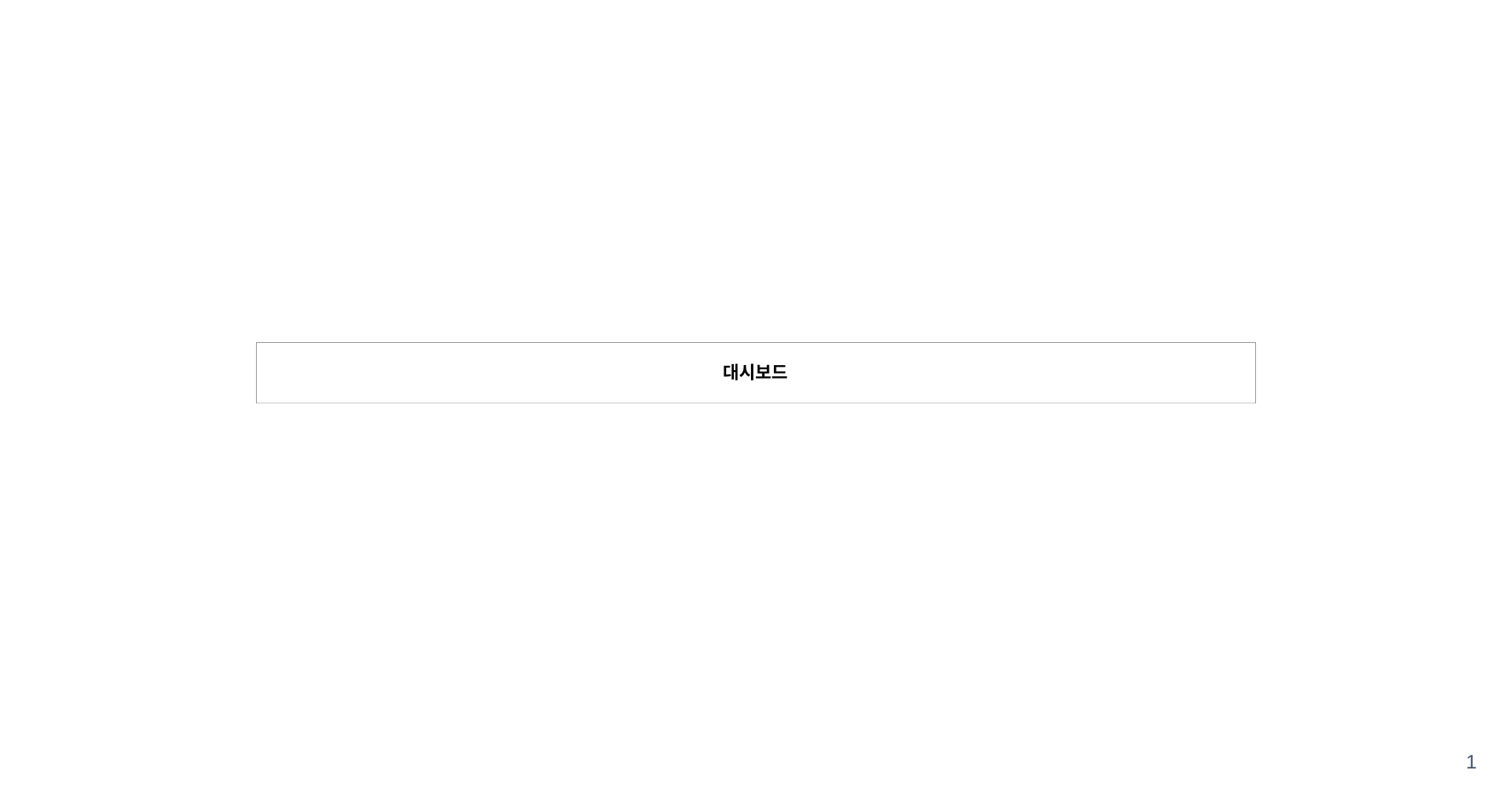

| 대시보드 |
| --- |
1